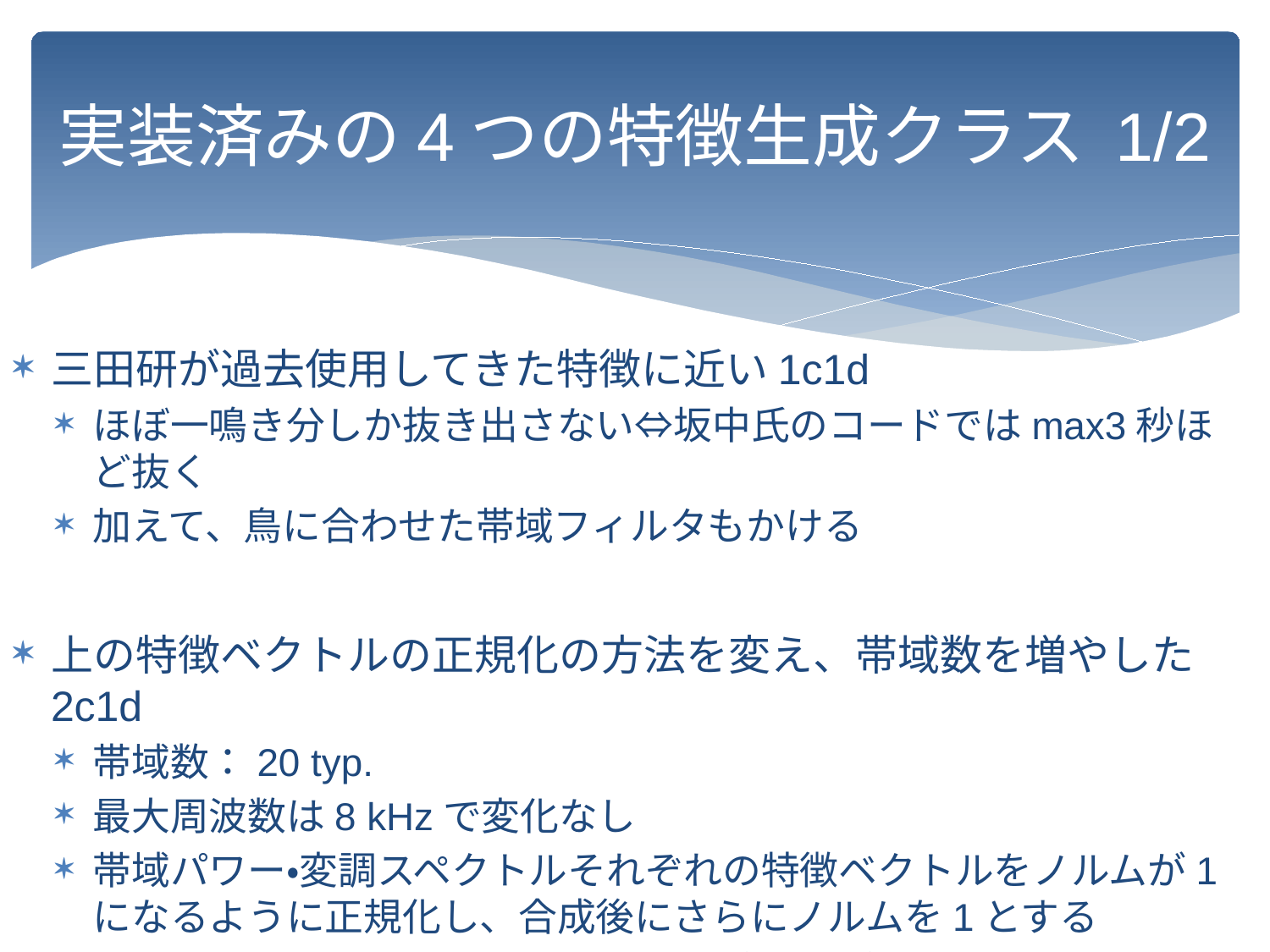

# 実装済みの4つの特徴生成クラス 1/2
三田研が過去使用してきた特徴に近い1c1d
ほぼ一鳴き分しか抜き出さない⇔坂中氏のコードではmax3秒ほど抜く
加えて、鳥に合わせた帯域フィルタもかける

上の特徴ベクトルの正規化の方法を変え、帯域数を増やした2c1d
帯域数：20 typ.
最大周波数は8 kHzで変化なし
帯域パワー・変調スペクトルそれぞれの特徴ベクトルをノルムが1になるように正規化し、合成後にさらにノルムを1とする
飽和することが少なく、主成分分析（ PCA ）に向くカモ